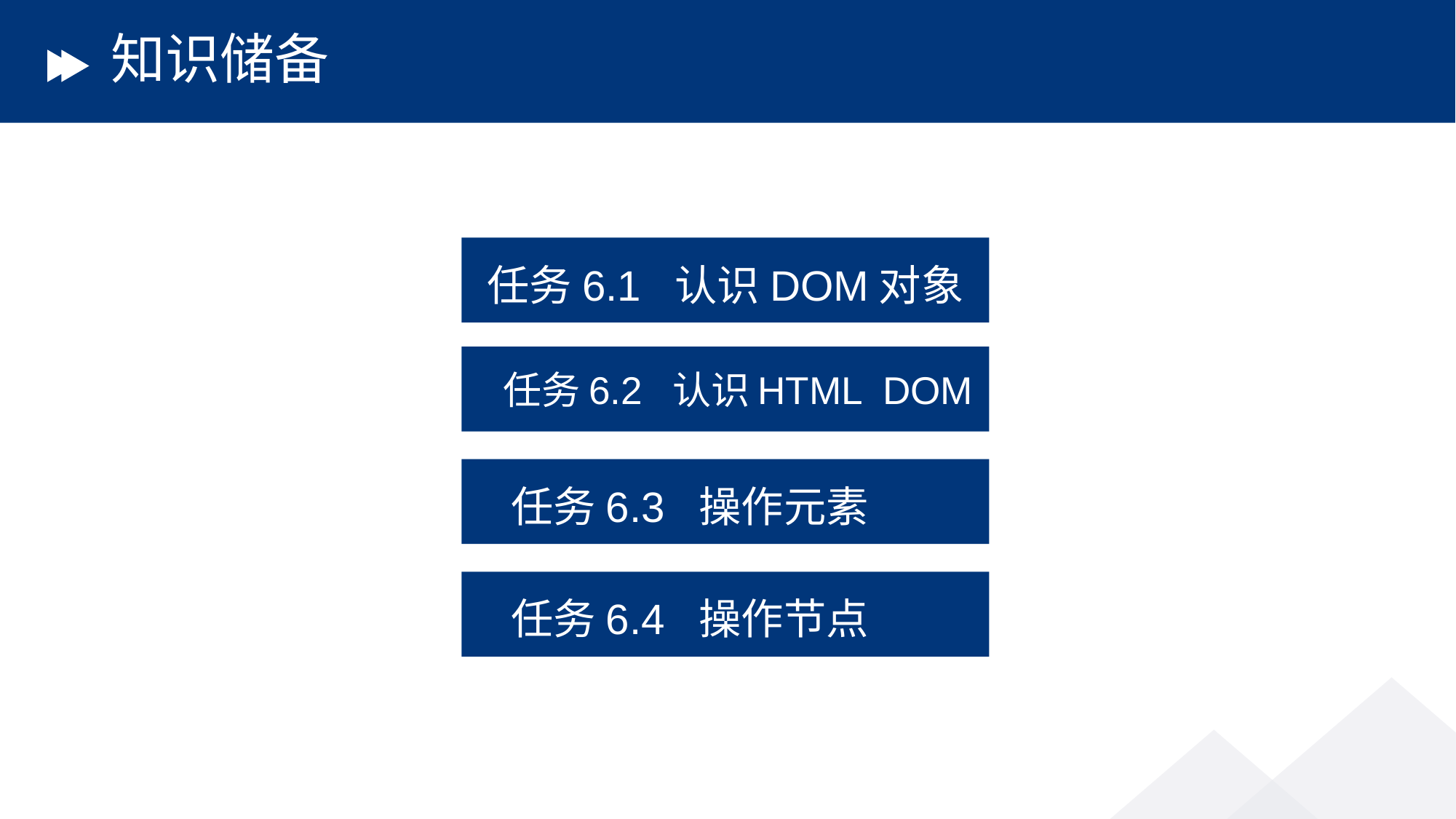

# 知识储备
任务6.1  认识DOM对象
  任务6.2  认识HTML  DOM
   任务6.3  操作元素
   任务6.4  操作节点